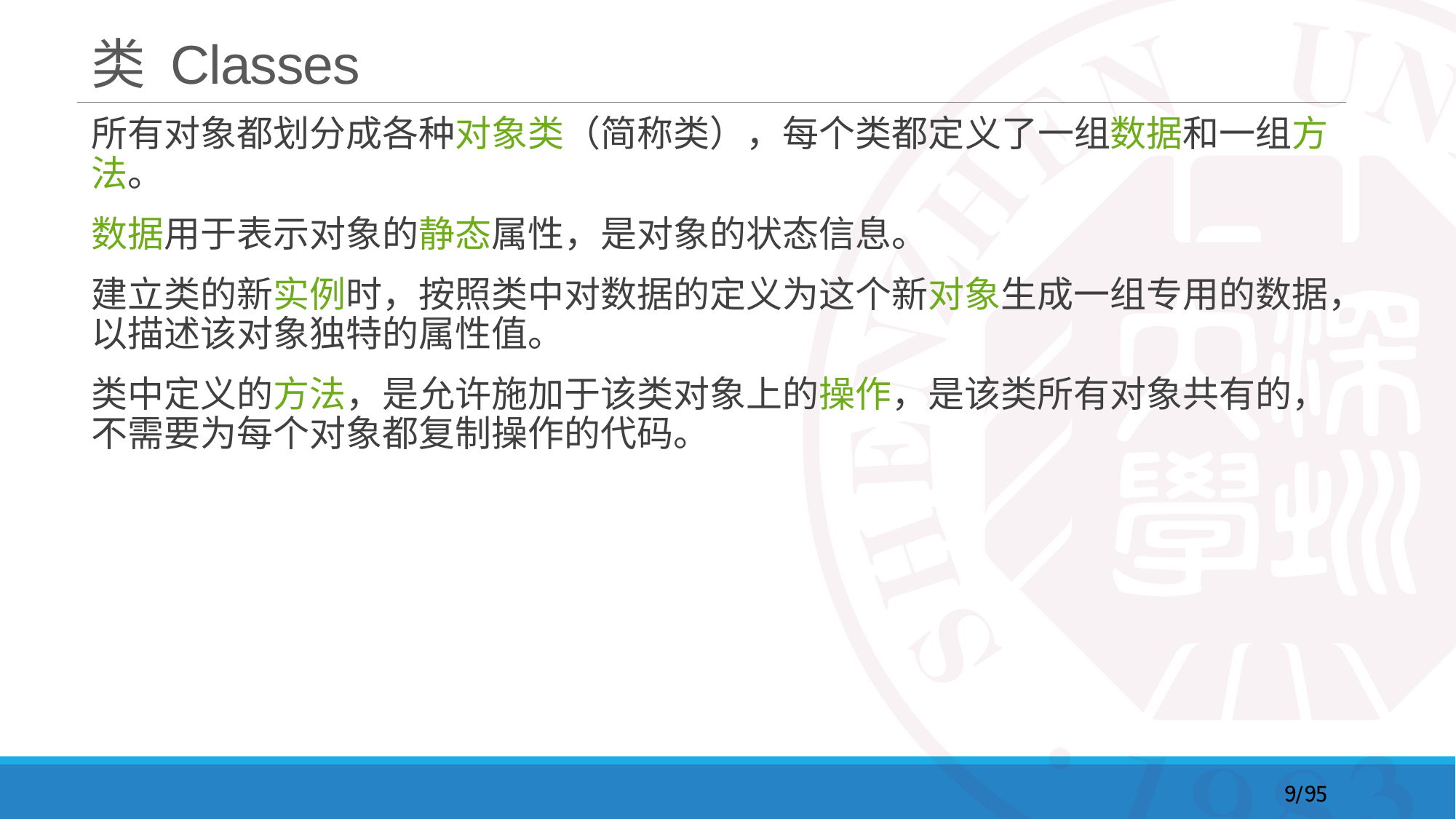

# 类 Classes
所有对象都划分成各种对象类（简称类），每个类都定义了一组数据和一组方法。
数据用于表示对象的静态属性，是对象的状态信息。
建立类的新实例时，按照类中对数据的定义为这个新对象生成一组专用的数据，以描述该对象独特的属性值。
类中定义的方法，是允许施加于该类对象上的操作，是该类所有对象共有的，不需要为每个对象都复制操作的代码。
9/95